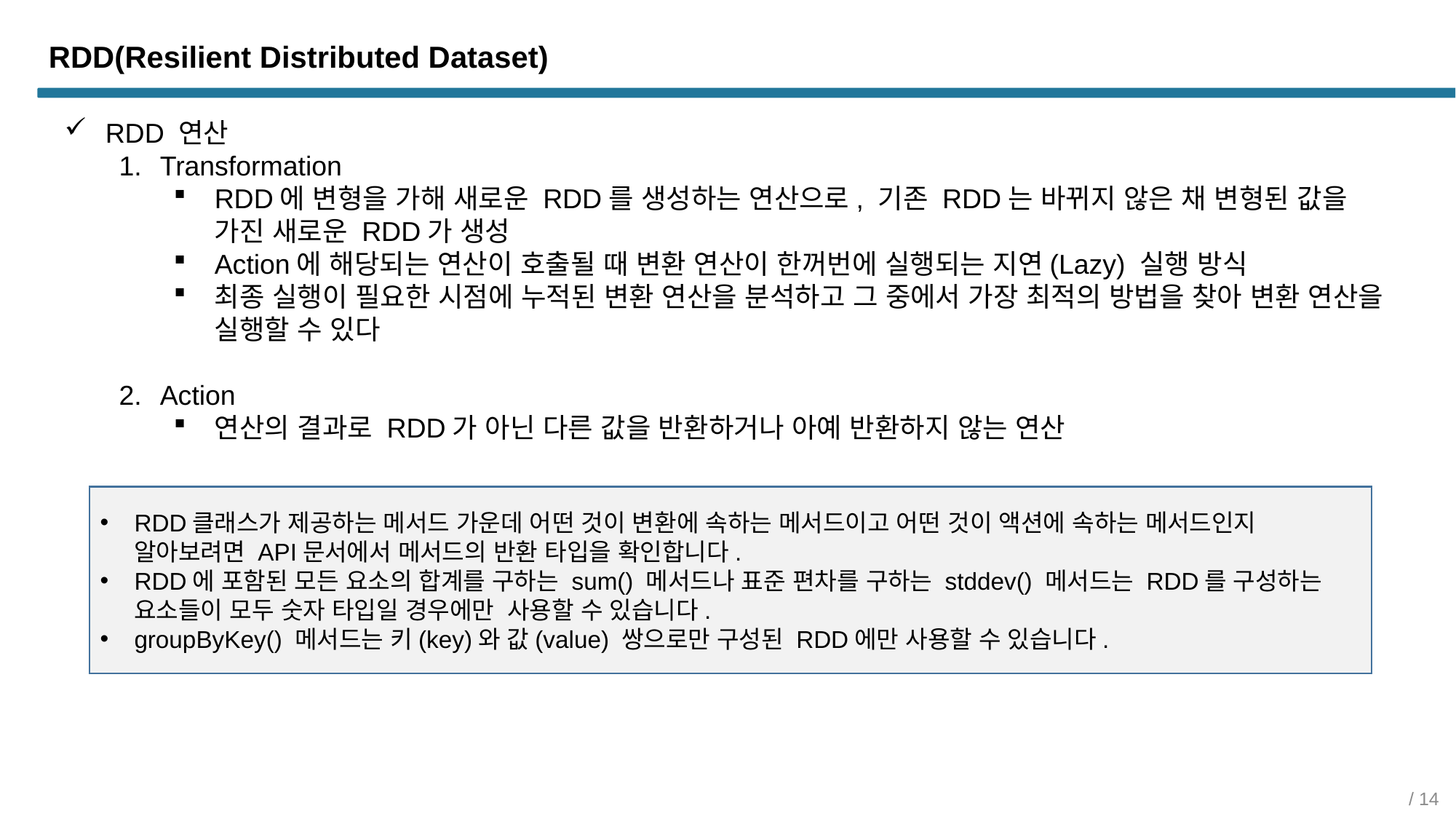

RDD(Resilient Distributed Dataset)
RDD 연산
Transformation
RDD에 변형을 가해 새로운 RDD를 생성하는 연산으로, 기존 RDD는 바뀌지 않은 채 변형된 값을 가진 새로운 RDD가 생성
Action에 해당되는 연산이 호출될 때 변환 연산이 한꺼번에 실행되는 지연(Lazy) 실행 방식
최종 실행이 필요한 시점에 누적된 변환 연산을 분석하고 그 중에서 가장 최적의 방법을 찾아 변환 연산을 실행할 수 있다

Action
연산의 결과로 RDD가 아닌 다른 값을 반환하거나 아예 반환하지 않는 연산
RDD클래스가 제공하는 메서드 가운데 어떤 것이 변환에 속하는 메서드이고 어떤 것이 액션에 속하는 메서드인지 알아보려면 API문서에서 메서드의 반환 타입을 확인합니다.
RDD에 포함된 모든 요소의 합계를 구하는 sum() 메서드나 표준 편차를 구하는 stddev() 메서드는 RDD를 구성하는 요소들이 모두 숫자 타입일 경우에만  사용할 수 있습니다.
groupByKey() 메서드는 키(key)와 값(value) 쌍으로만 구성된 RDD에만 사용할 수 있습니다.
/ 14